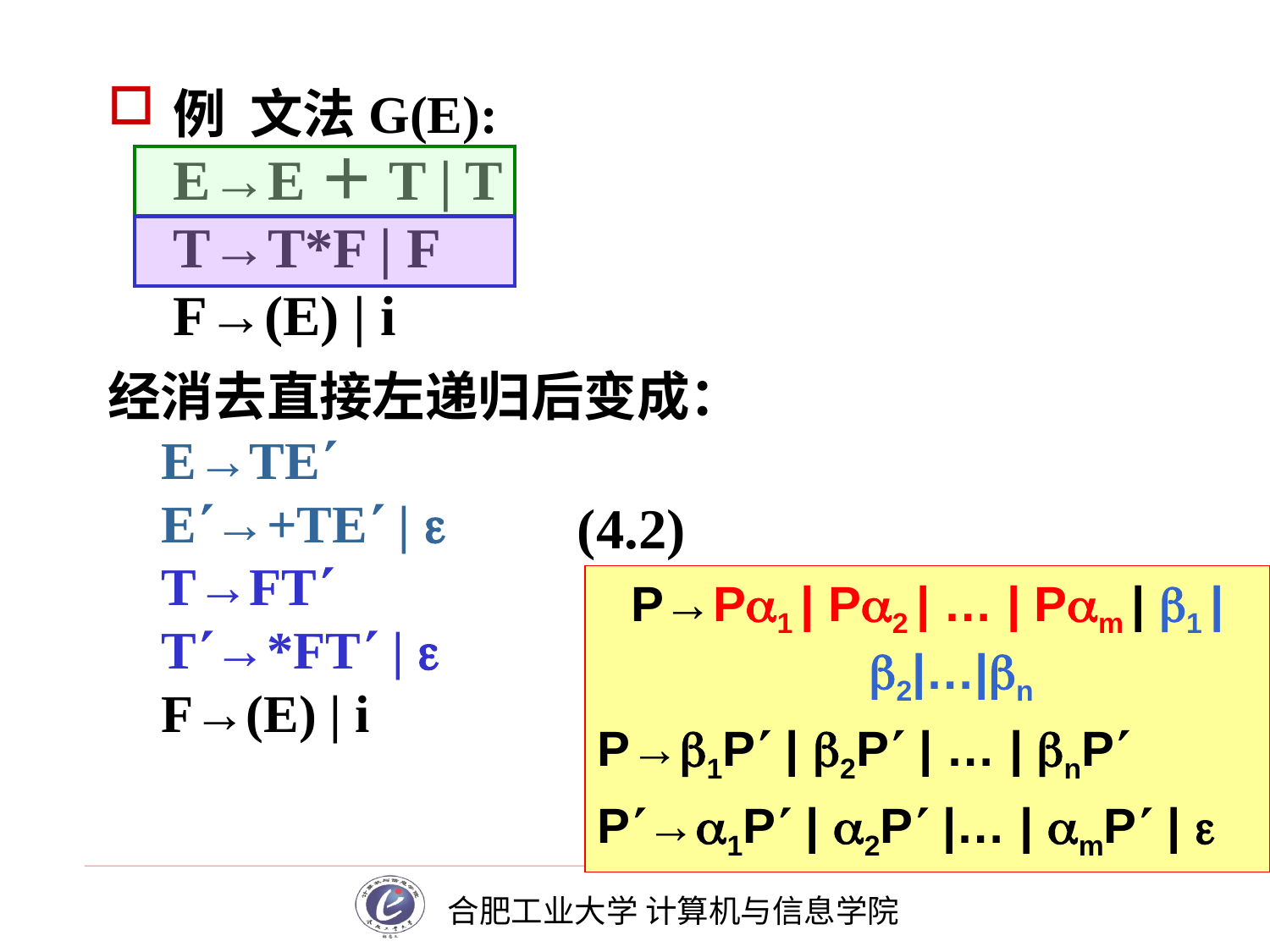

# 例  文法G(E):
E→E＋T | T
T→T*F | F
F→(E) | i
经消去直接左递归后变成：
    E→TE′
    E′→+TE′ | ε
    T→FT′
    T′→*FT′ | ε
    F→(E) | i

(4.2)
P→Pα1 | Pα2 | … | Pαm | β1 | β2|…|βn
P→β1P′ | β2P′ | … | βnP′
P′→α1P′ | α2P′ |… | αmP′ | ε